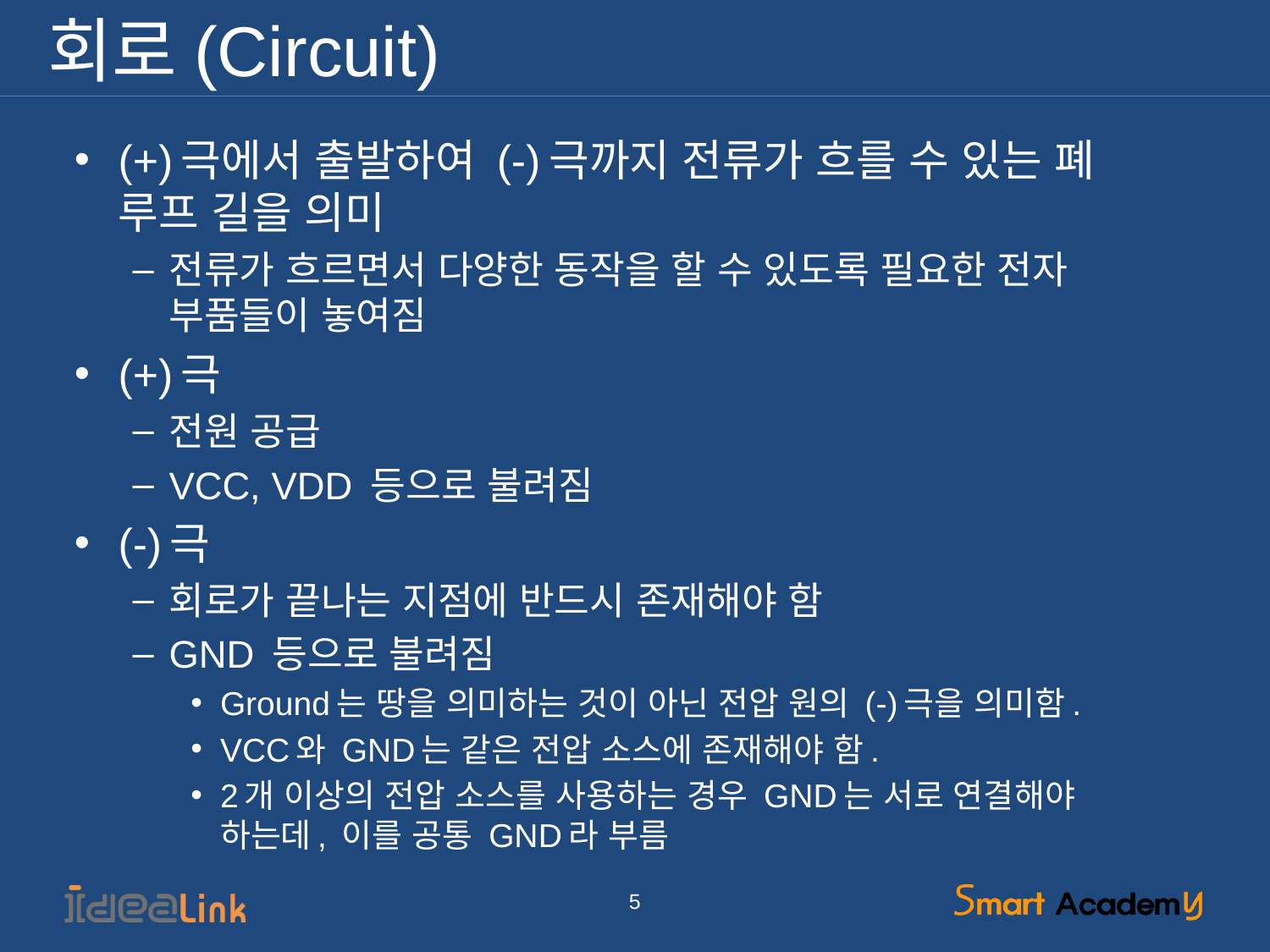

# 회로(Circuit)
(+)극에서 출발하여 (-)극까지 전류가 흐를 수 있는 폐 루프 길을 의미
전류가 흐르면서 다양한 동작을 할 수 있도록 필요한 전자 부품들이 놓여짐
(+)극
전원 공급
VCC, VDD 등으로 불려짐
(-)극
회로가 끝나는 지점에 반드시 존재해야 함
GND 등으로 불려짐
Ground는 땅을 의미하는 것이 아닌 전압 원의 (-)극을 의미함.
VCC와 GND는 같은 전압 소스에 존재해야 함.
2개 이상의 전압 소스를 사용하는 경우 GND는 서로 연결해야 하는데, 이를 공통 GND라 부름

5